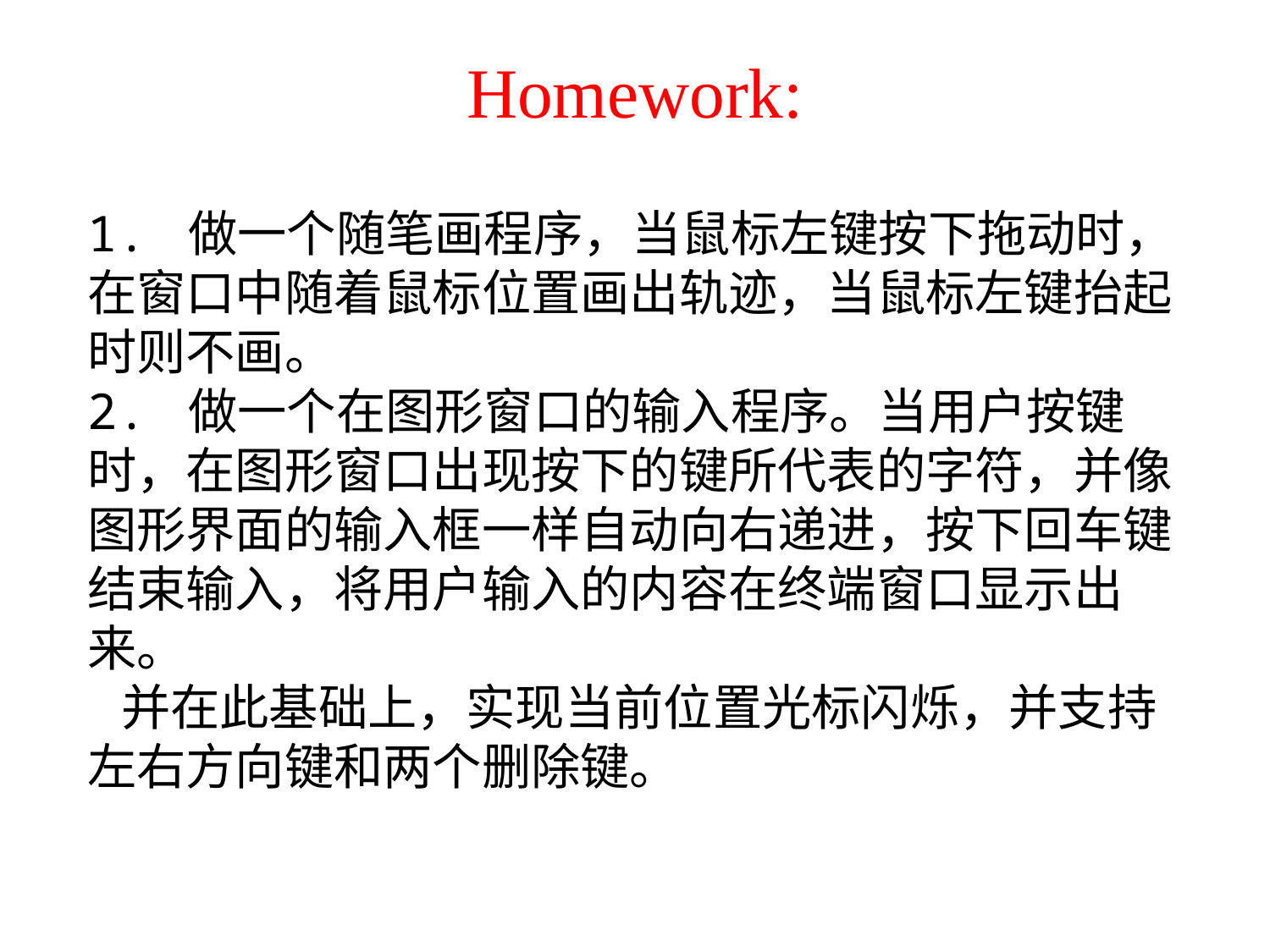

# Homework:
1. 做一个随笔画程序，当鼠标左键按下拖动时，在窗口中随着鼠标位置画出轨迹，当鼠标左键抬起时则不画。
2. 做一个在图形窗口的输入程序。当用户按键时，在图形窗口出现按下的键所代表的字符，并像图形界面的输入框一样自动向右递进，按下回车键结束输入，将用户输入的内容在终端窗口显示出来。
  并在此基础上，实现当前位置光标闪烁，并支持左右方向键和两个删除键。